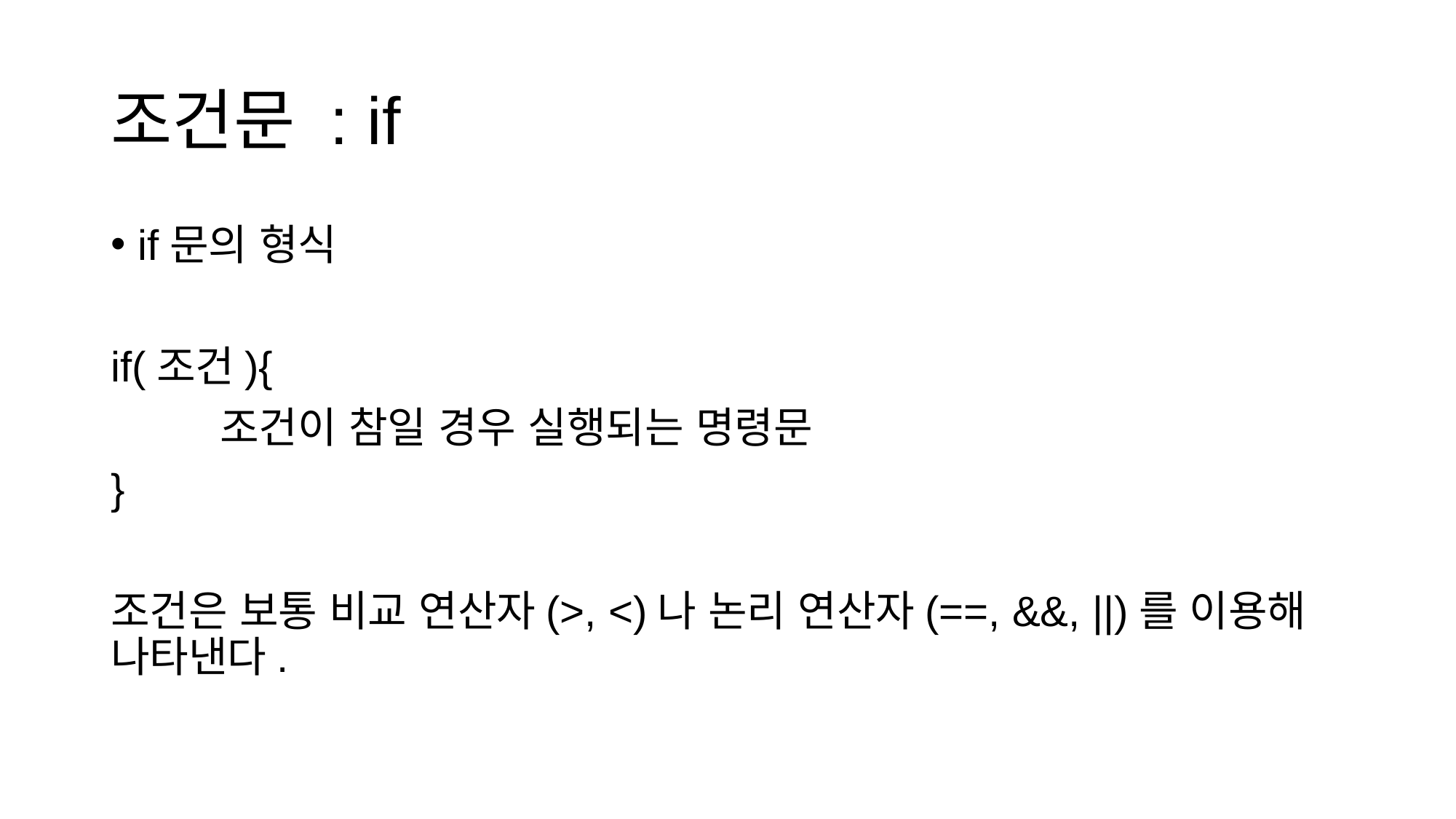

# 조건문 : if
if문의 형식

if(조건){
	조건이 참일 경우 실행되는 명령문
}

조건은 보통 비교 연산자(>, <)나 논리 연산자(==, &&, ||)를 이용해 나타낸다.